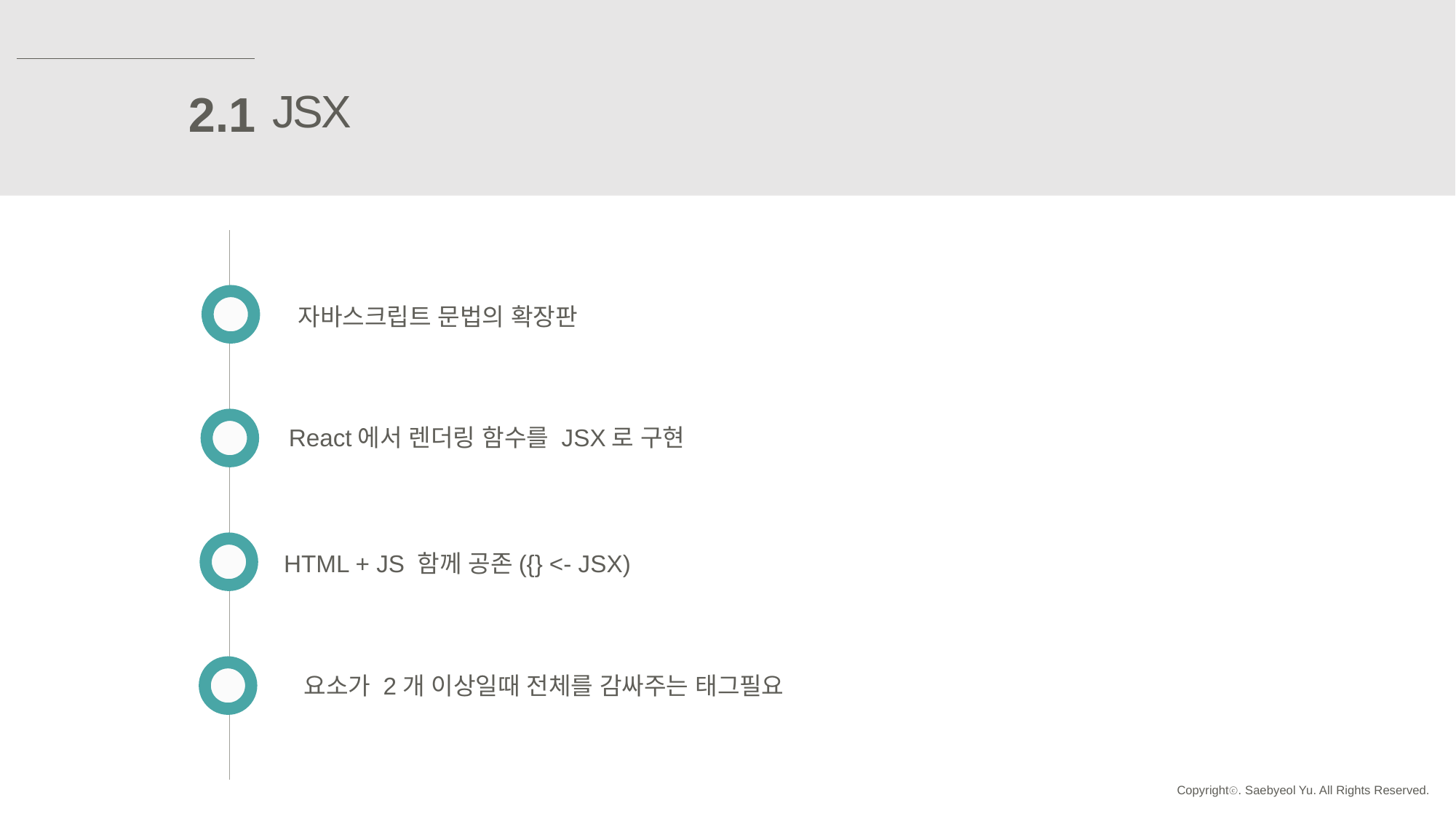

JSX
2.1

자바스크립트 문법의 확장판
React에서 렌더링 함수를 JSX로 구현
HTML + JS 함께 공존({} <- JSX)
요소가 2개 이상일때 전체를 감싸주는 태그필요